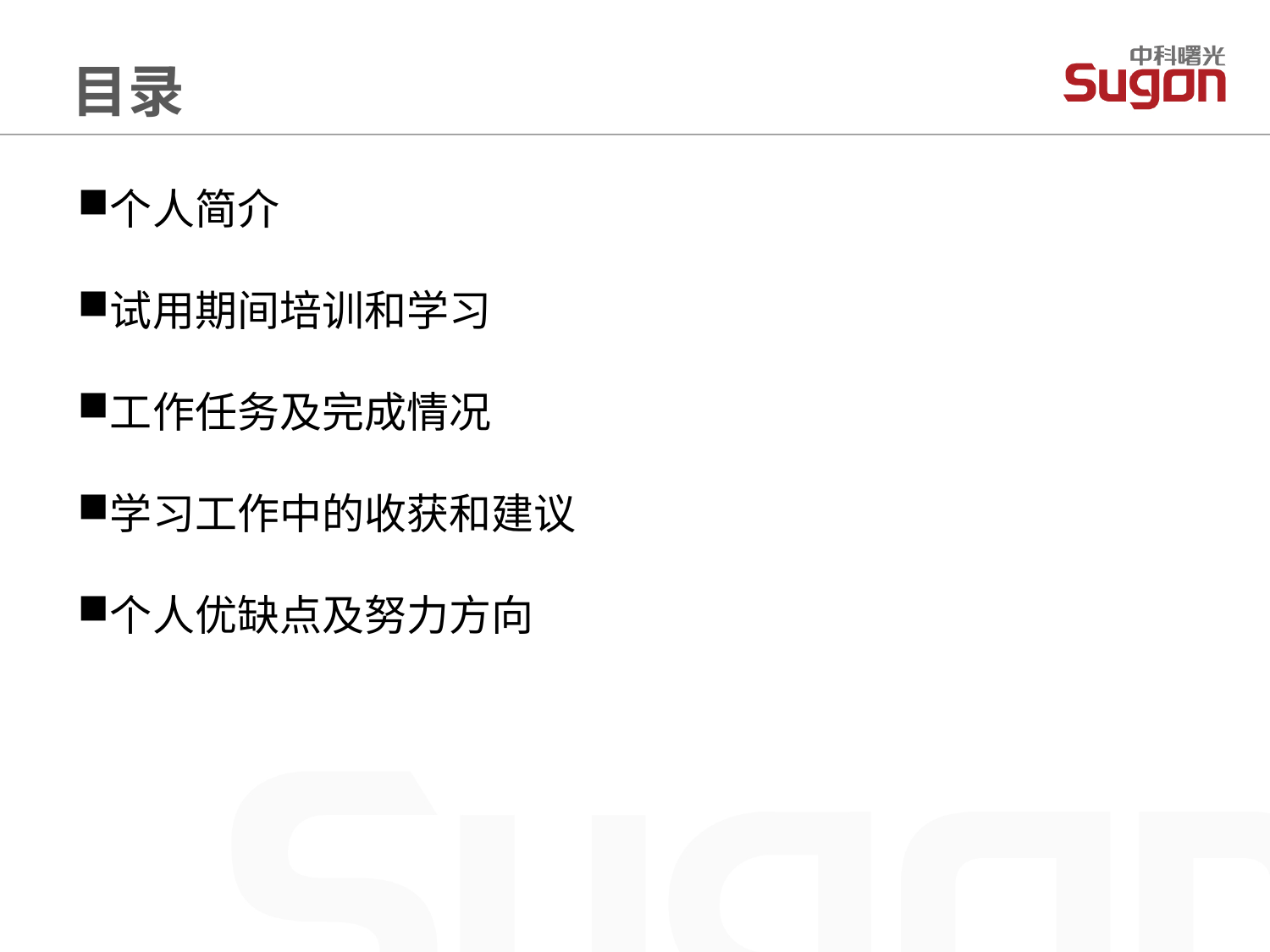

个人简介

试用期间培训和学习

工作任务及完成情况

学习工作中的收获和建议

个人优缺点及努力方向